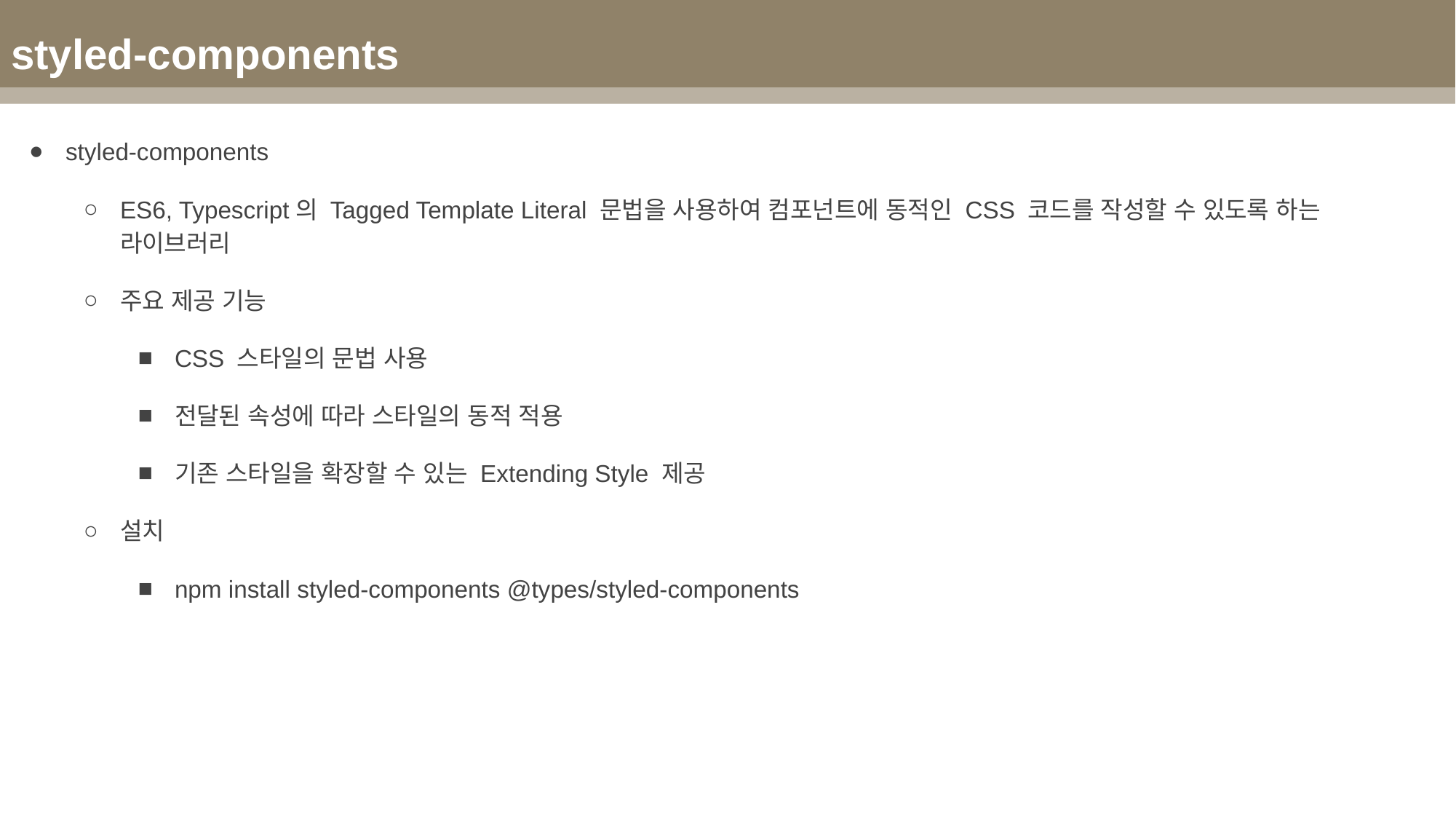

styled-components
styled-components
ES6, Typescript의 Tagged Template Literal 문법을 사용하여 컴포넌트에 동적인 CSS 코드를 작성할 수 있도록 하는 라이브러리
주요 제공 기능
CSS 스타일의 문법 사용
전달된 속성에 따라 스타일의 동적 적용
기존 스타일을 확장할 수 있는 Extending Style 제공
설치
npm install styled-components @types/styled-components